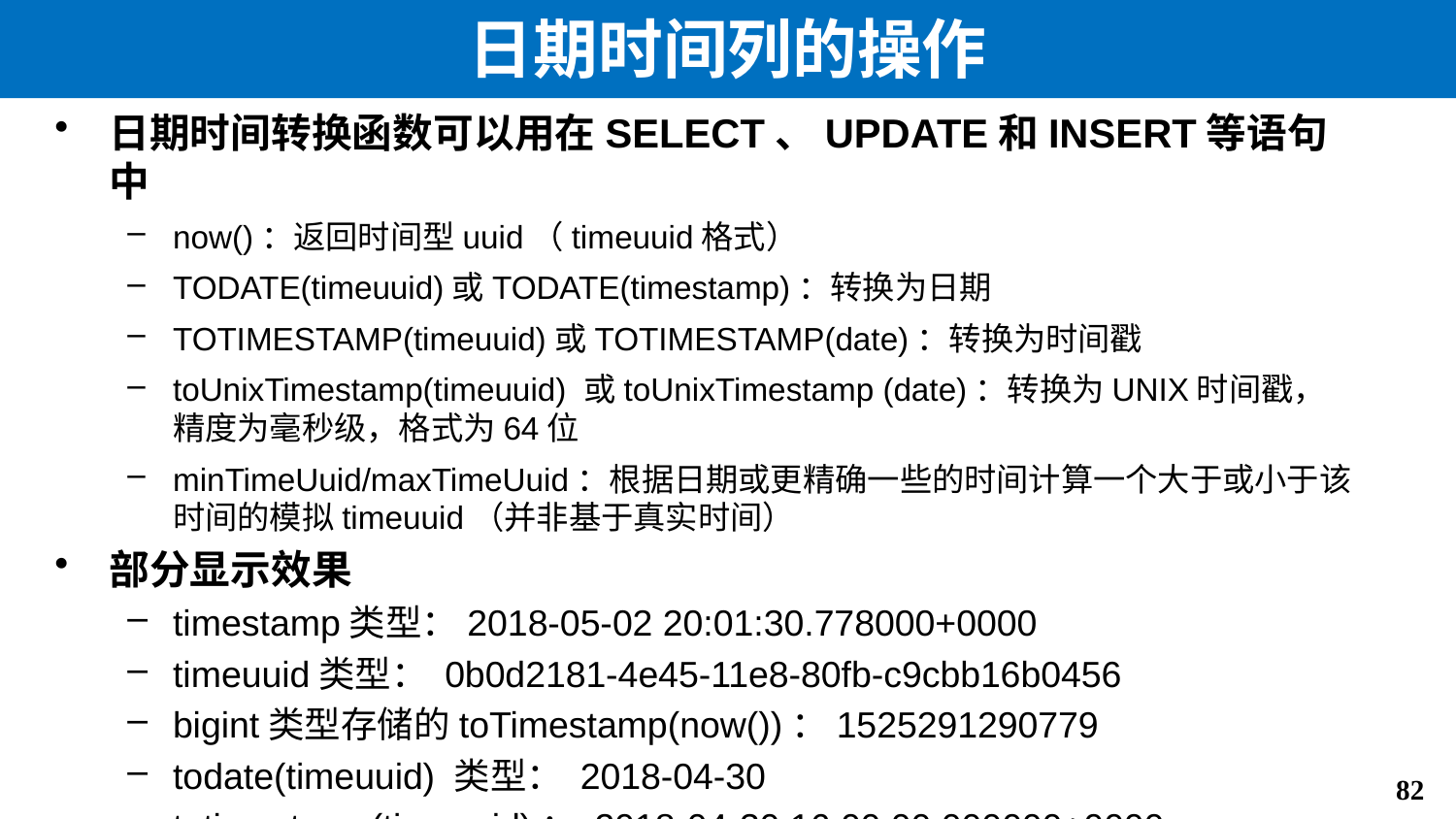

# 日期时间列的操作
日期时间转换函数可以用在SELECT、UPDATE和INSERT等语句中
now()：返回时间型uuid（timeuuid格式）
TODATE(timeuuid)或TODATE(timestamp)：转换为日期
TOTIMESTAMP(timeuuid)或TOTIMESTAMP(date)：转换为时间戳
toUnixTimestamp(timeuuid) 或toUnixTimestamp (date)：转换为UNIX时间戳，精度为毫秒级，格式为64位
minTimeUuid/maxTimeUuid：根据日期或更精确一些的时间计算一个大于或小于该时间的模拟timeuuid（并非基于真实时间）
部分显示效果
timestamp类型：2018-05-02 20:01:30.778000+0000
timeuuid类型： 0b0d2181-4e45-11e8-80fb-c9cbb16b0456
bigint类型存储的toTimestamp(now())：1525291290779
todate(timeuuid) 类型： 2018-04-30
totimestamp(timeuuid)： 2018-04-30 16:00:00.000000+0000